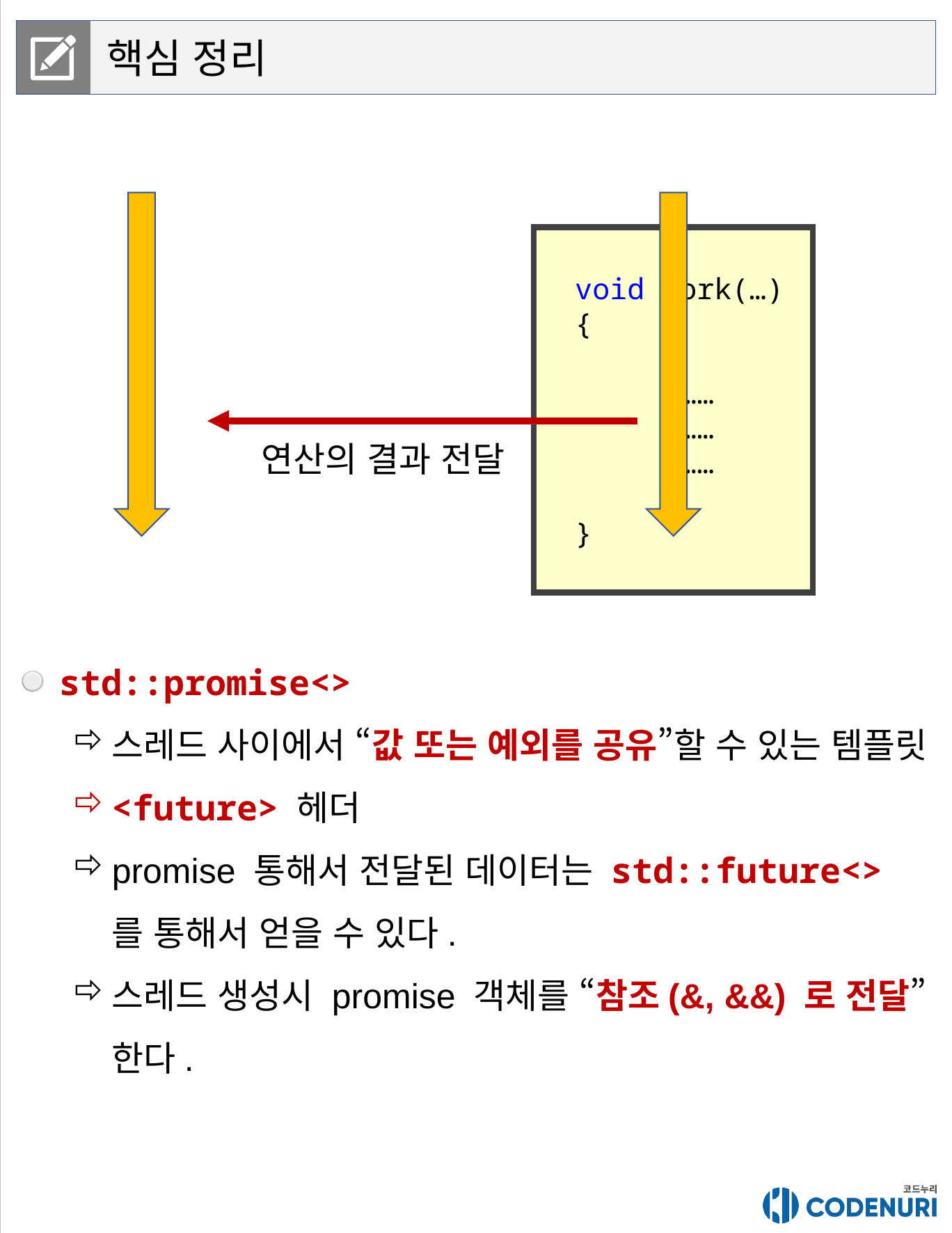

핵심 정리

void work(…)
{

	……
	……
	……

}

연산의 결과 전달
std::promise<>
스레드 사이에서 “값 또는 예외를 공유”할 수 있는 템플릿
<future> 헤더
promise 통해서 전달된 데이터는 std::future<> 를 통해서 얻을 수 있다.
스레드 생성시 promise 객체를 “참조(&, &&) 로 전달” 한다.